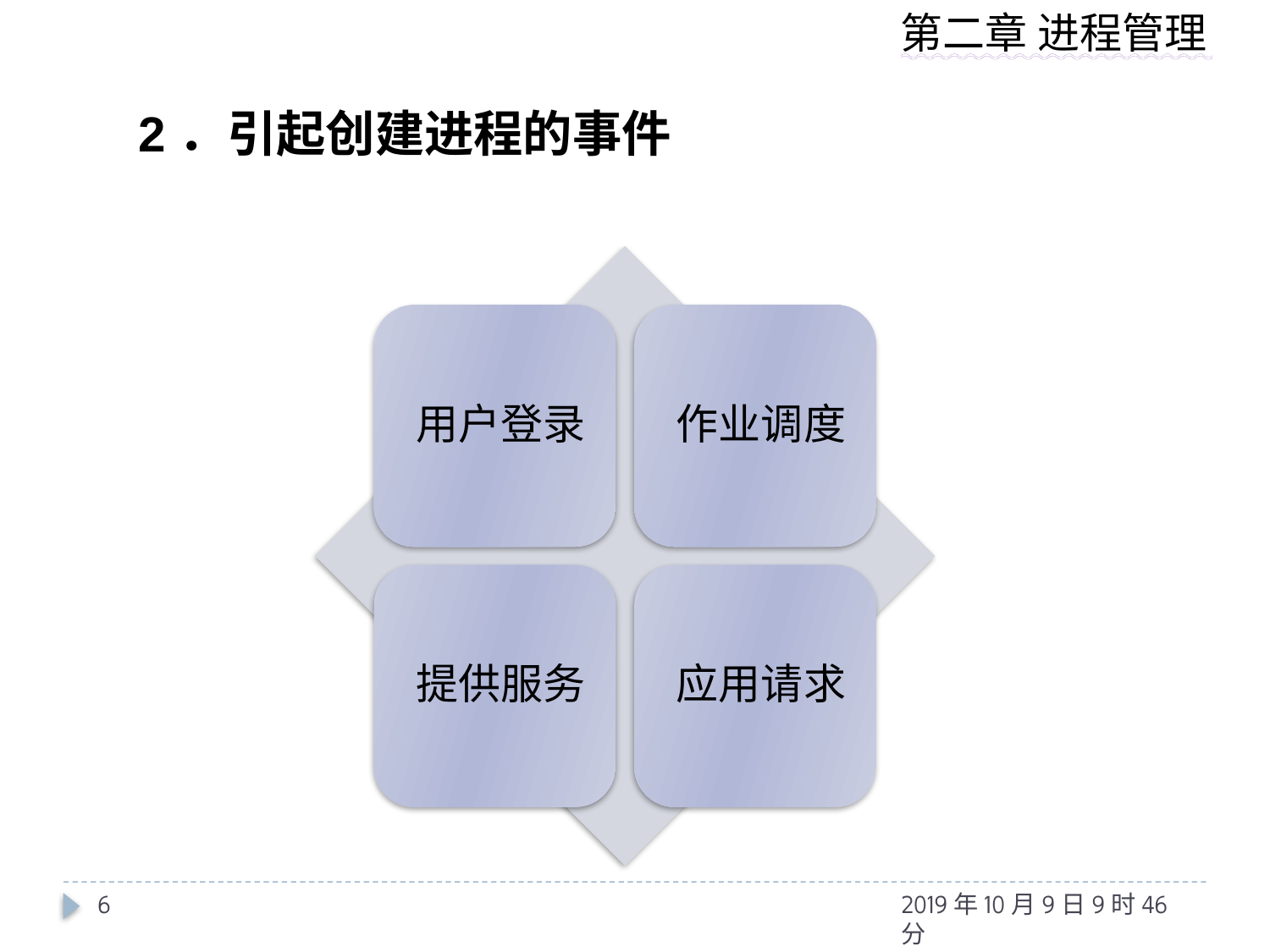

2．引起创建进程的事件
用户登录
作业调度
提供服务
应用请求
6
2019年10月9日9时46分